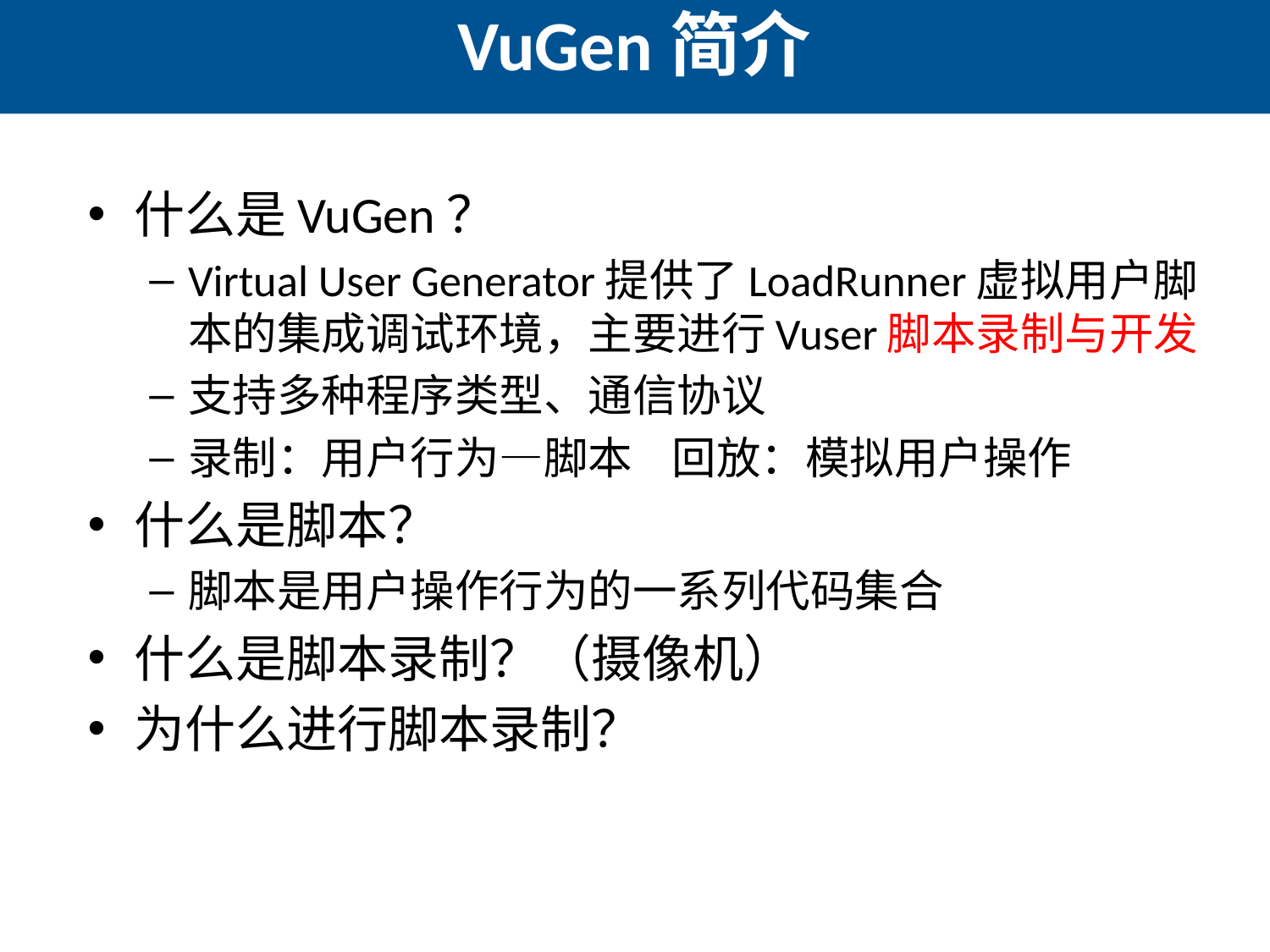

# VuGen简介
什么是VuGen？
Virtual User Generator提供了LoadRunner虚拟用户脚本的集成调试环境，主要进行Vuser脚本录制与开发
支持多种程序类型、通信协议
录制：用户行为—脚本    回放：模拟用户操作
什么是脚本？
脚本是用户操作行为的一系列代码集合
什么是脚本录制？（摄像机）
为什么进行脚本录制？